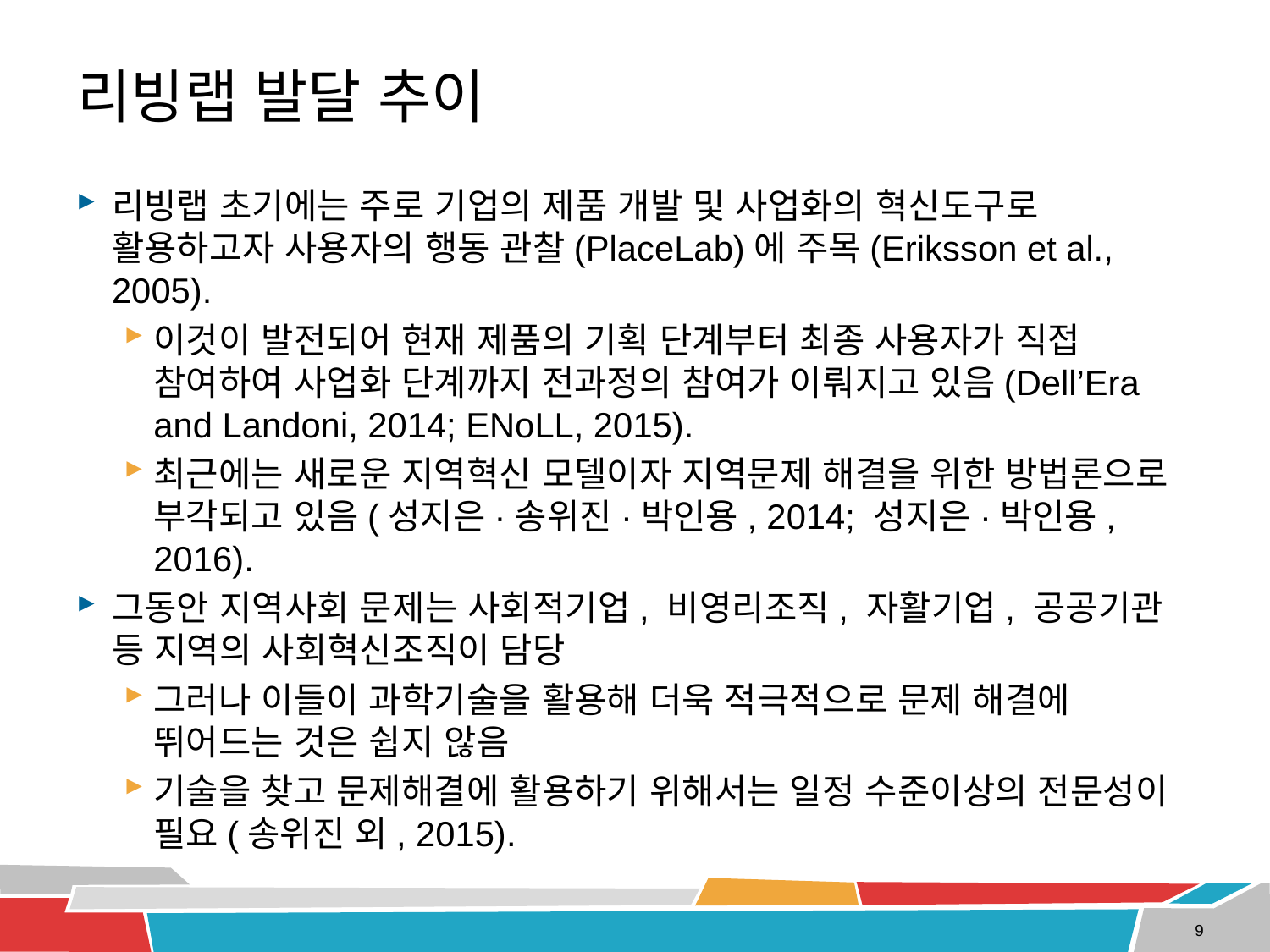

# 리빙랩 발달 추이
리빙랩 초기에는 주로 기업의 제품 개발 및 사업화의 혁신도구로 활용하고자 사용자의 행동 관찰(PlaceLab)에 주목(Eriksson et al., 2005).
이것이 발전되어 현재 제품의 기획 단계부터 최종 사용자가 직접 참여하여 사업화 단계까지 전과정의 참여가 이뤄지고 있음(Dell’Era and Landoni, 2014; ENoLL, 2015).
최근에는 새로운 지역혁신 모델이자 지역문제 해결을 위한 방법론으로 부각되고 있음(성지은·송위진·박인용, 2014; 성지은·박인용, 2016).
그동안 지역사회 문제는 사회적기업, 비영리조직, 자활기업, 공공기관 등 지역의 사회혁신조직이 담당
그러나 이들이 과학기술을 활용해 더욱 적극적으로 문제 해결에 뛰어드는 것은 쉽지 않음
기술을 찾고 문제해결에 활용하기 위해서는 일정 수준이상의 전문성이 필요(송위진 외, 2015).
9